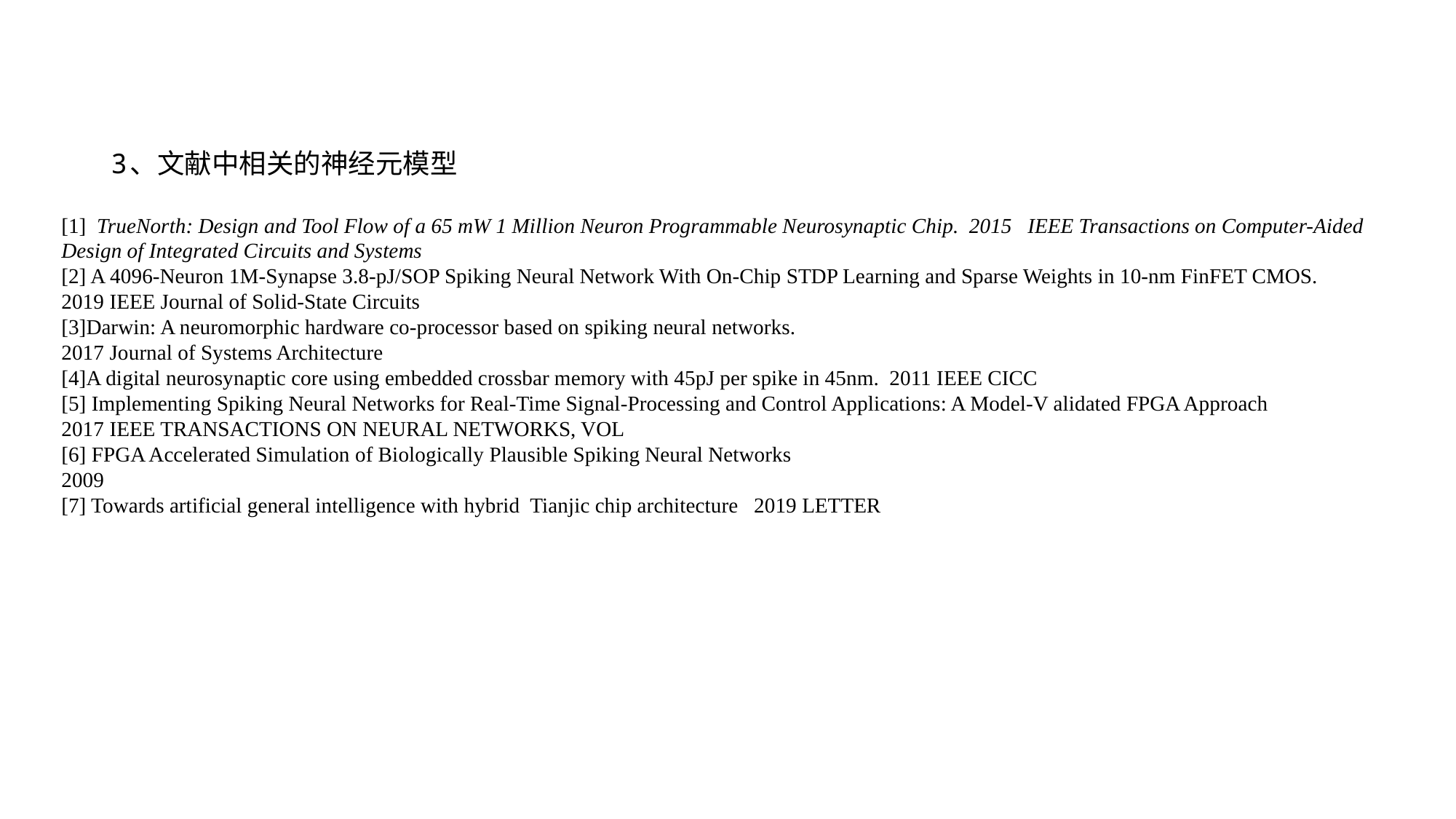

# 3、文献中相关的神经元模型
[1]  TrueNorth: Design and Tool Flow of a 65 mW 1 Million Neuron Programmable Neurosynaptic Chip.  2015   IEEE Transactions on Computer-Aided Design of Integrated Circuits and Systems
[2] A 4096-Neuron 1M-Synapse 3.8-pJ/SOP Spiking Neural Network With On-Chip STDP Learning and Sparse Weights in 10-nm FinFET CMOS.
2019 IEEE Journal of Solid-State Circuits
[3]Darwin: A neuromorphic hardware co-processor based on spiking neural networks.
2017 Journal of Systems Architecture
[4]A digital neurosynaptic core using embedded crossbar memory with 45pJ per spike in 45nm.  2011 IEEE CICC
[5] Implementing Spiking Neural Networks for Real-Time Signal-Processing and Control Applications: A Model-V alidated FPGA Approach
2017 IEEE TRANSACTIONS ON NEURAL NETWORKS, VOL
[6] FPGA Accelerated Simulation of Biologically Plausible Spiking Neural Networks
2009
[7] Towards artificial general intelligence with hybrid  Tianjic chip architecture   2019 LETTER